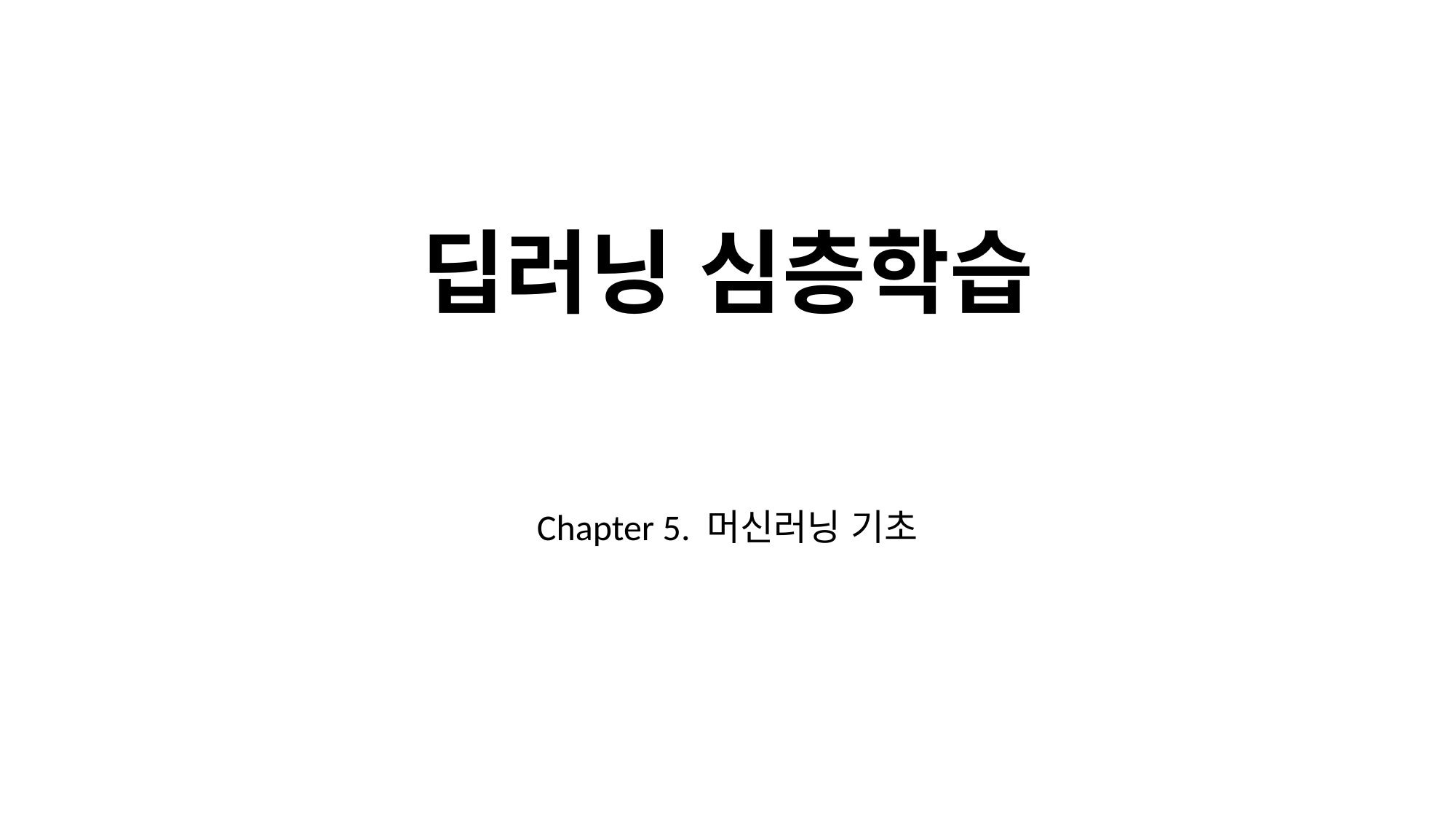

# 딥러닝 심층학습
Chapter 5. 머신러닝 기초